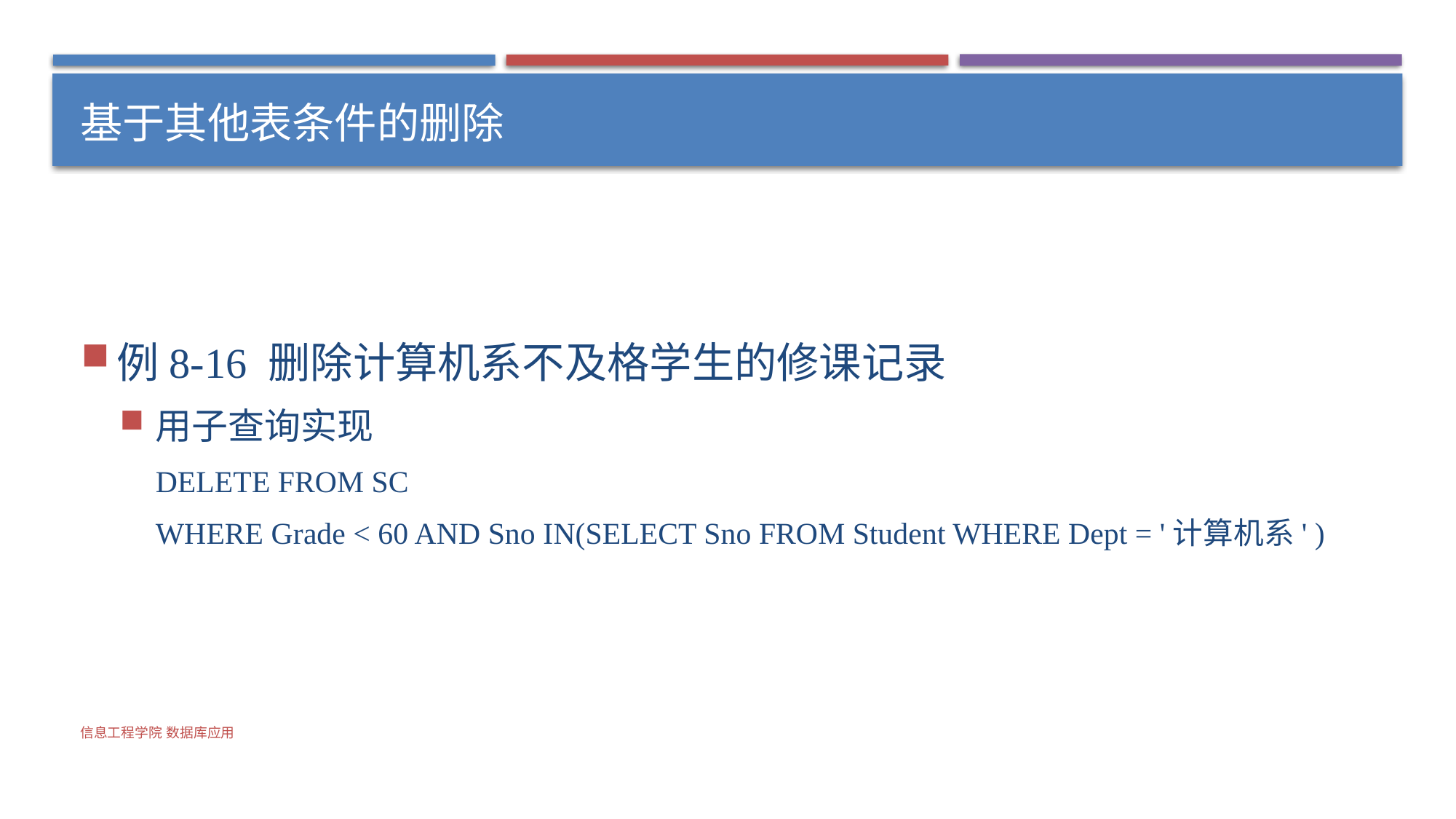

# 基于其他表条件的删除
例8-16 删除计算机系不及格学生的修课记录
用子查询实现
DELETE FROM SC
WHERE Grade < 60 AND Sno IN(SELECT Sno FROM Student WHERE Dept = '计算机系' )
信息工程学院 数据库应用
27